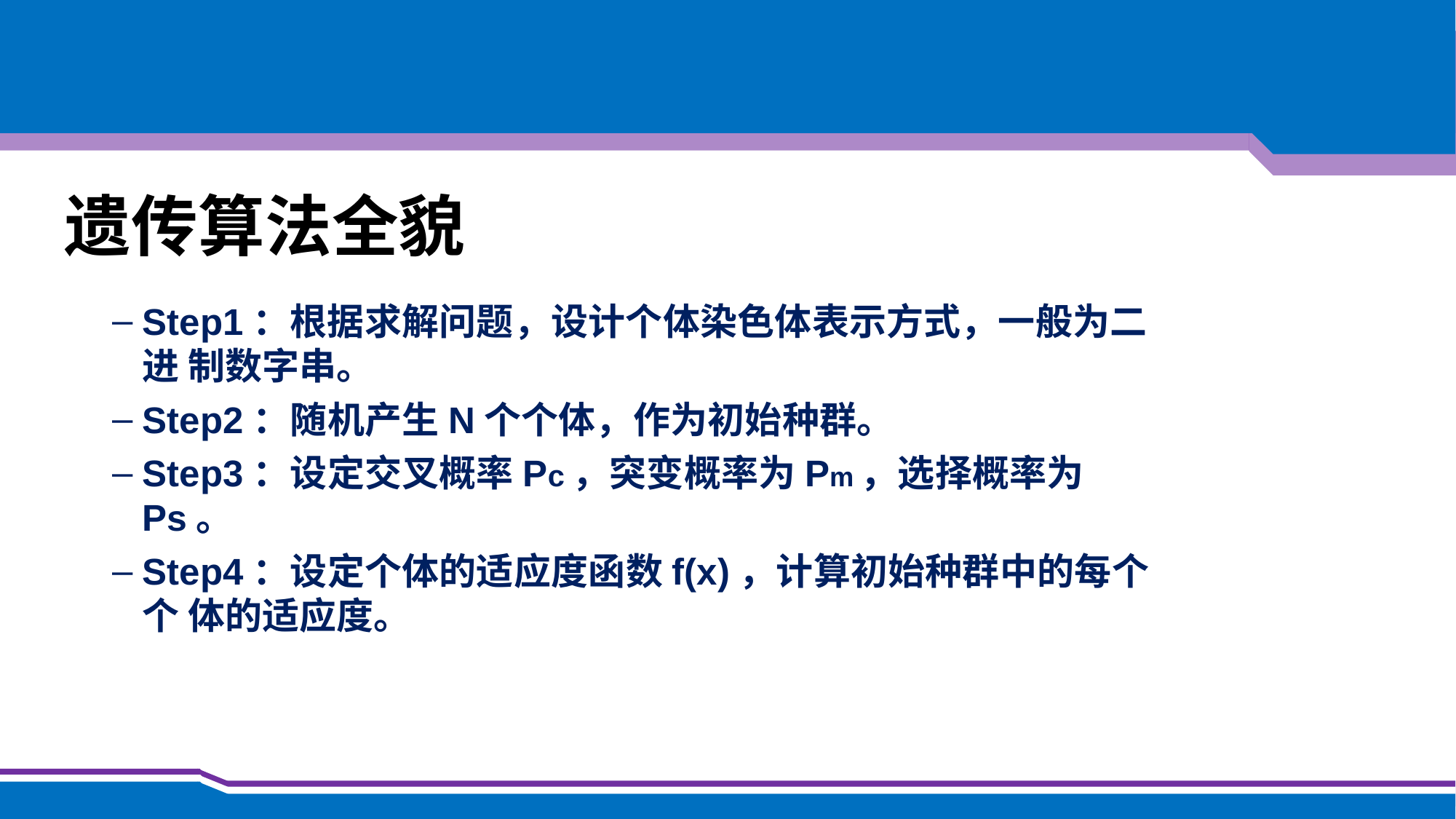

遗传算法全貌
Step1：根据求解问题，设计个体染色体表示方式，一般为二进 制数字串。
Step2：随机产生N个个体，作为初始种群。
Step3：设定交叉概率Pc，突变概率为Pm，选择概率为Ps。
Step4：设定个体的适应度函数f(x)，计算初始种群中的每个个 体的适应度。
53